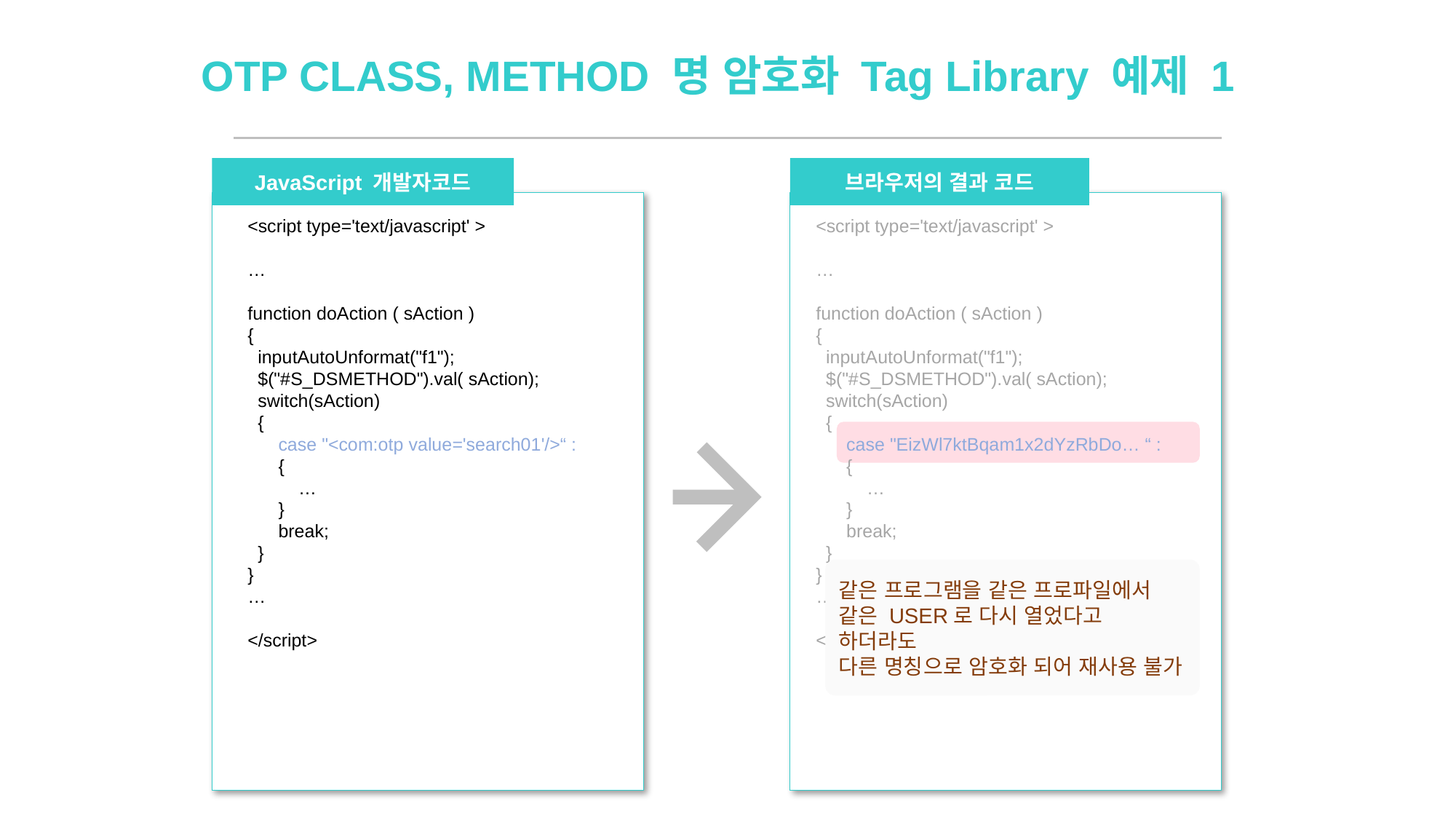

OTP CLASS, METHOD 명 암호화 Tag Library 예제 1
JavaScript 개발자코드
브라우저의 결과 코드

<script type='text/javascript' >

…

function doAction ( sAction )
{
  inputAutoUnformat("f1");
  $("#S_DSMETHOD").val( sAction);
  switch(sAction)
  {
      case "<com:otp value='search01'/>“ :
      {
          …
      }
      break;
  }
}
…

</script>
<script type='text/javascript' >

…

function doAction ( sAction )
{
  inputAutoUnformat("f1");
  $("#S_DSMETHOD").val( sAction);
  switch(sAction)
  {
      case "EizWl7ktBqam1x2dYzRbDo… “ :
      {
          …
      }
      break;
  }
}
…

</script>

같은 프로그램을 같은 프로파일에서
같은 USER로 다시 열었다고 하더라도
다른 명칭으로 암호화 되어 재사용 불가